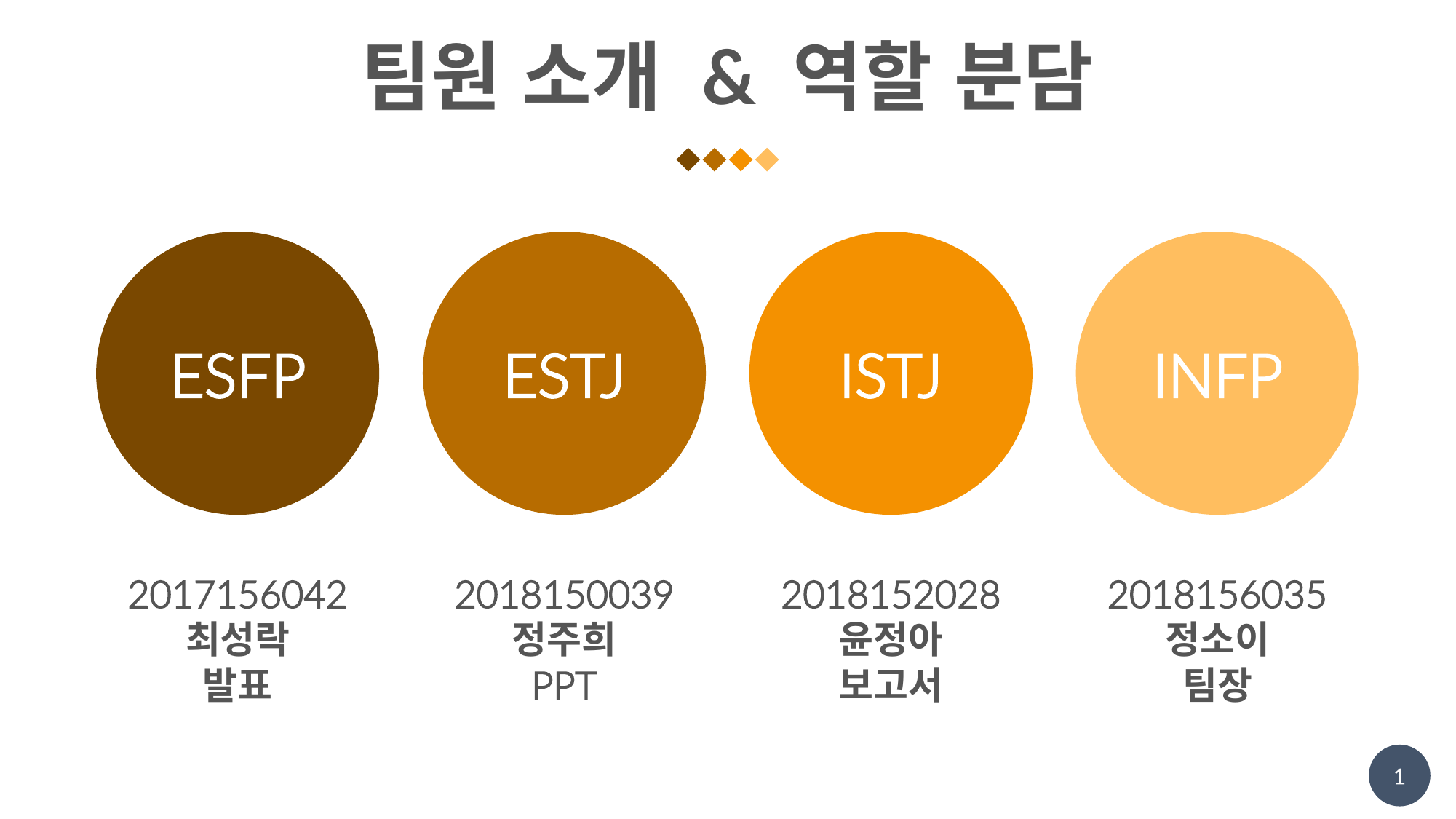

# 팀원 소개 & 역할 분담
INFP
ESFP
ESTJ
ISTJ
2017156042
최성락
발표
2018150039
정주희
PPT
2018152028
윤정아
보고서
2018156035
정소이
팀장
1